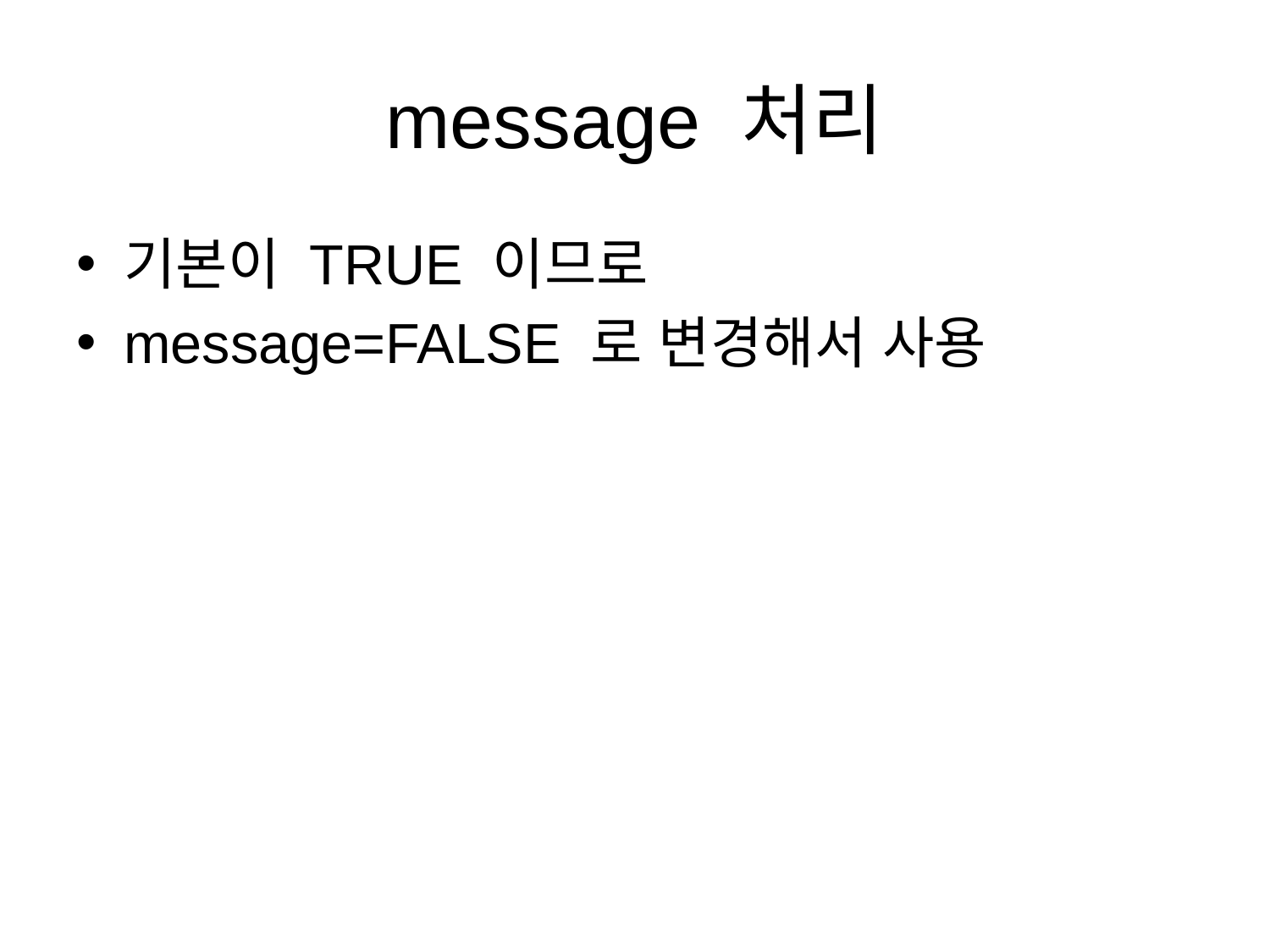

# message 처리
기본이 TRUE 이므로
message=FALSE 로 변경해서 사용